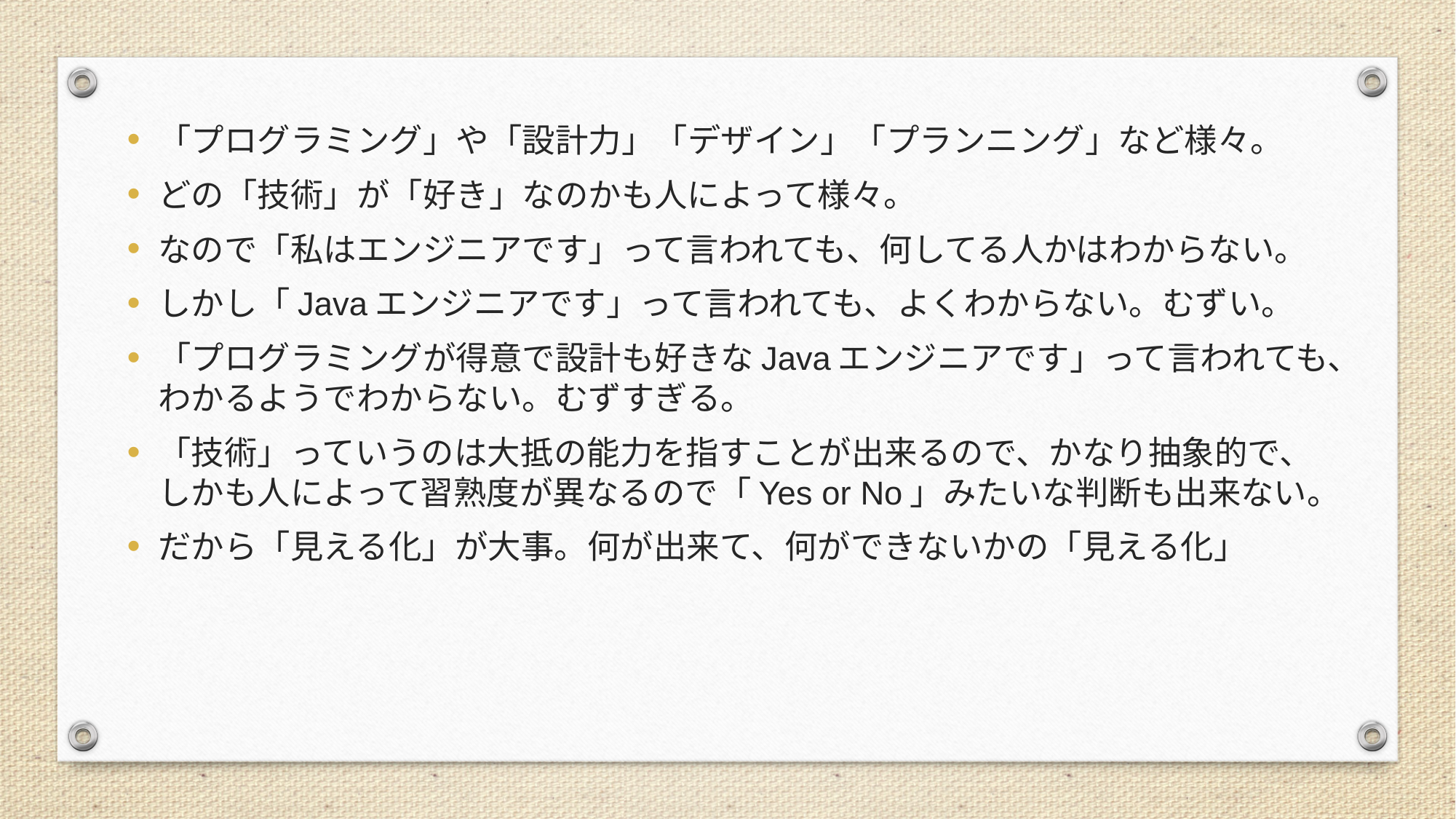

「プログラミング」や「設計力」「デザイン」「プランニング」など様々。
どの「技術」が「好き」なのかも人によって様々。
なので「私はエンジニアです」って言われても、何してる人かはわからない。
しかし「Javaエンジニアです」って言われても、よくわからない。むずい。
「プログラミングが得意で設計も好きなJavaエンジニアです」って言われても、わかるようでわからない。むずすぎる。
「技術」っていうのは大抵の能力を指すことが出来るので、かなり抽象的で、しかも人によって習熟度が異なるので「Yes or No」みたいな判断も出来ない。
だから「見える化」が大事。何が出来て、何ができないかの「見える化」